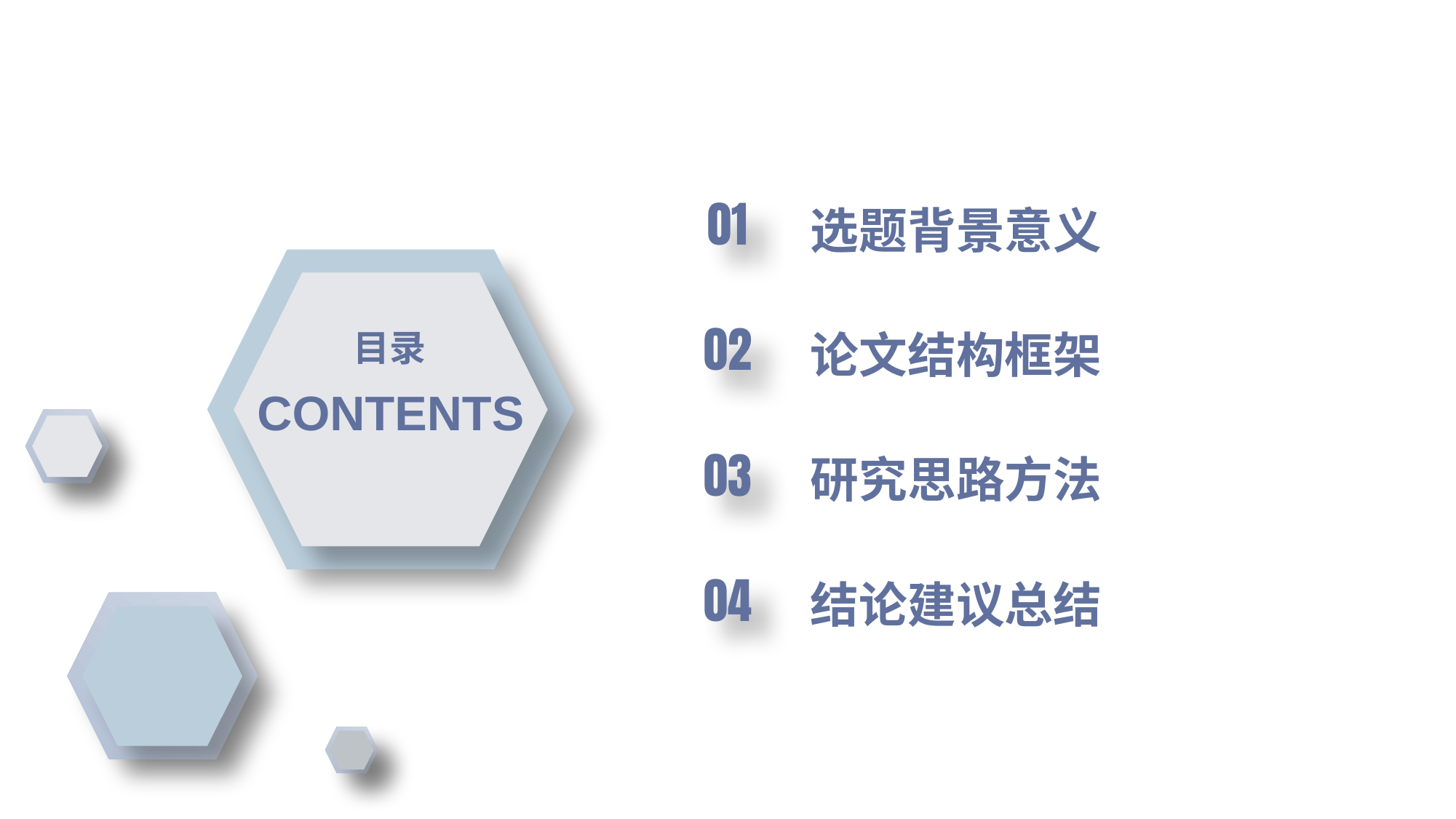

01
选题背景意义

CONTENTS
02
论文结构框架
目录

03
研究思路方法
04
结论建议总结

.